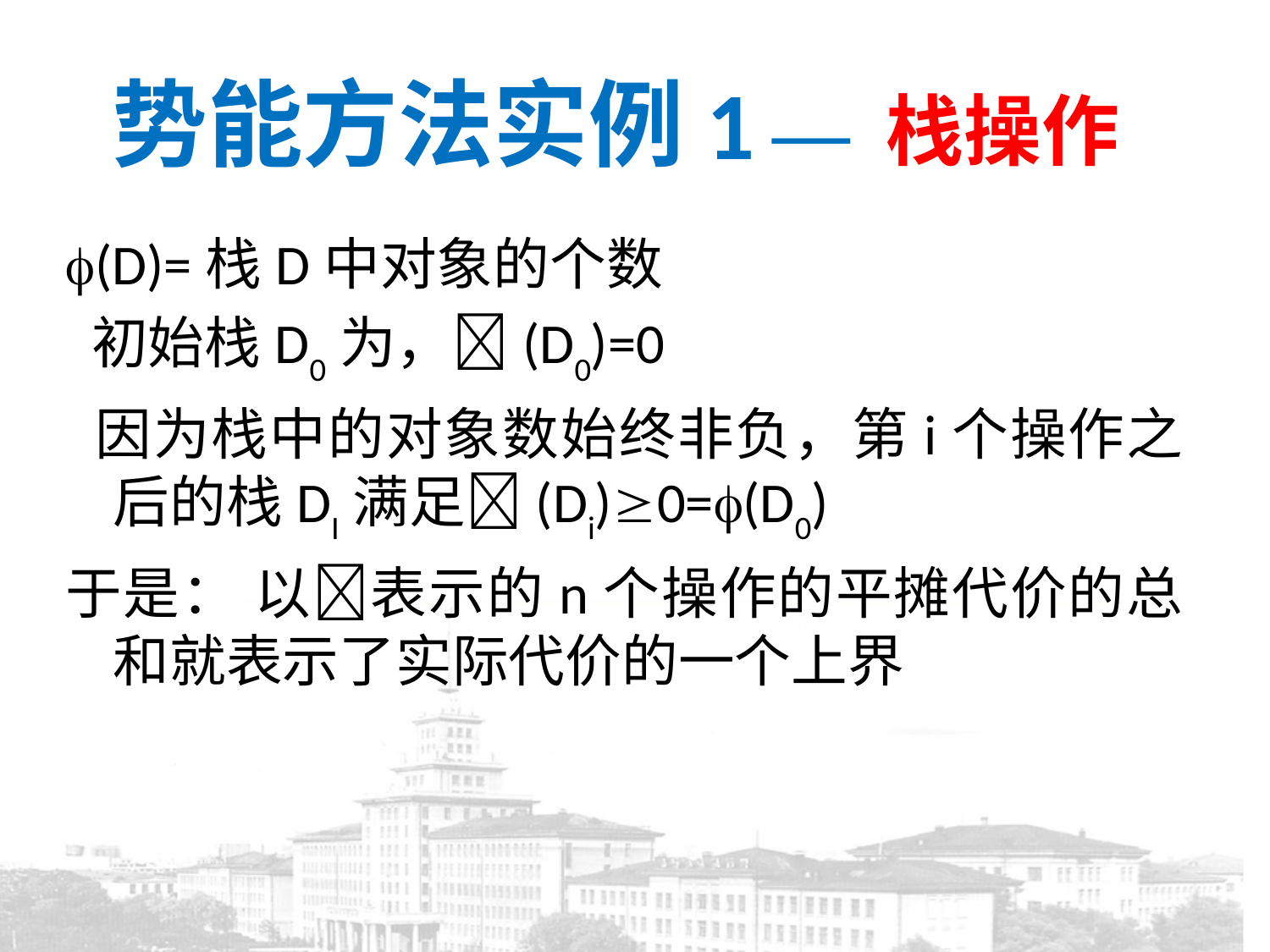

# 势能方法实例1 — 栈操作
φ(D)=栈D中对象的个数
 初始栈D0为，φ(D0)=0
 因为栈中的对象数始终非负，第i个操作之后的栈DI满足φ(Di)≥0=φ(D0)
于是： 以φ表示的n个操作的平摊代价的总和就表示了实际代价的一个上界